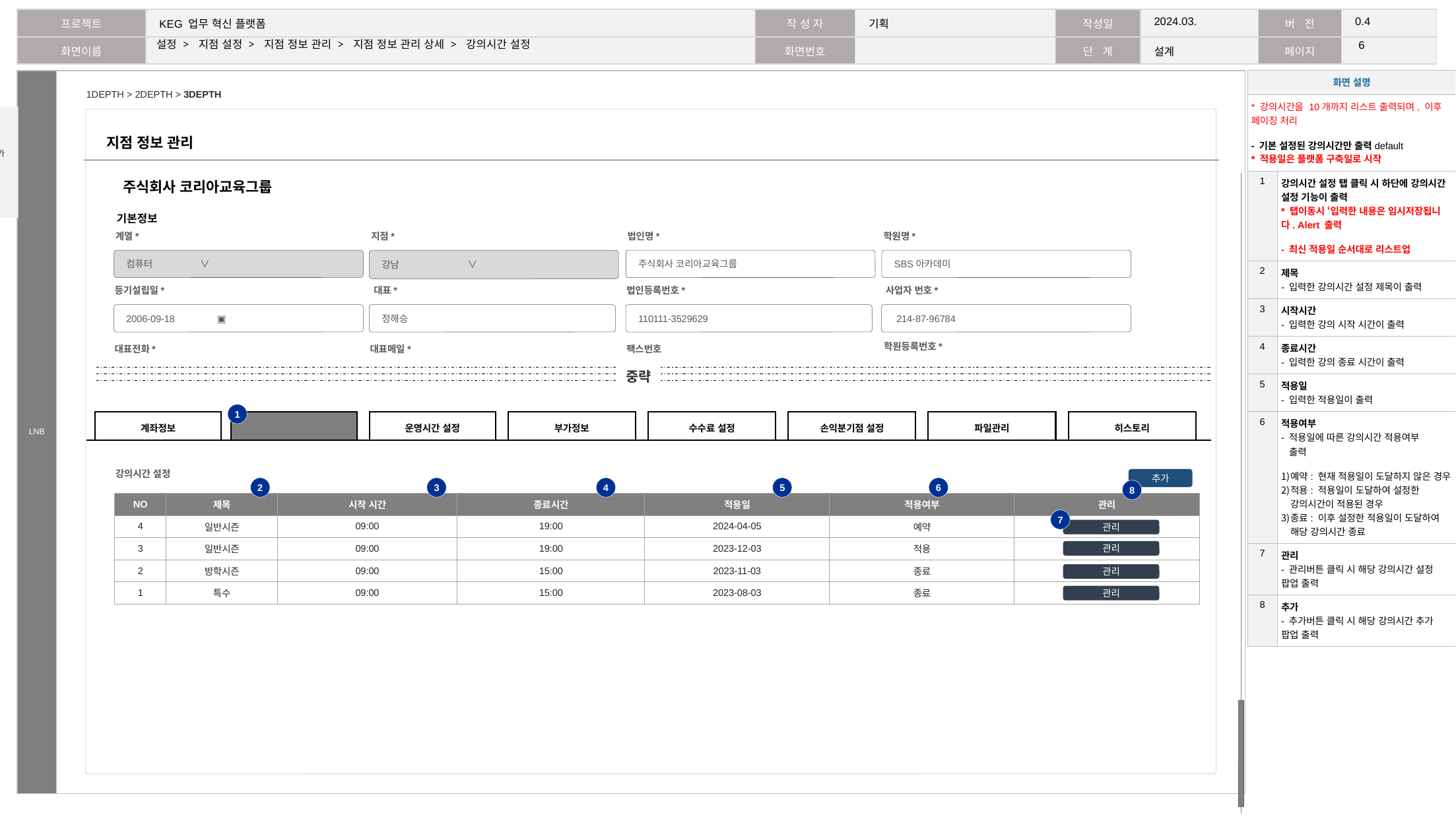

6

# 설정 > 지점 설정 > 지점 정보 관리 > 지점 정보 관리 상세 > 강의시간 설정
| 화면 설명 |  |
| --- | --- |
| \* 강의시간을 10개까지 리스트 출력되며, 이후 페이징 처리 - 기본 설정된 강의시간만 출력default \* 적용일은 플랫폼 구축일로 시작 |  |
| 1 | 강의시간 설정 탭 클릭 시 하단에 강의시간 설정 기능이 출력 \* 탭이동시 ‘입력한 내용은 임시저장됩니다. Alert 출력 - 최신 적용일 순서대로 리스트업 |
| 2 | 제목 - 입력한 강의시간 설정 제목이 출력 |
| 3 | 시작시간 - 입력한 강의 시작 시간이 출력 |
| 4 | 종료시간 - 입력한 강의 종료 시간이 출력 |
| 5 | 적용일 - 입력한 적용일이 출력 |
| 6 | 적용여부 - 적용일에 따른 강의시간 적용여부 출력 예약: 현재 적용일이 도달하지 않은 경우 적용: 적용일이 도달하여 설정한 강의시간이 적용된 경우 종료: 이후 설정한 적용일이 도달하여 해당 강의시간 종료 |
| 7 | 관리 - 관리버튼 클릭 시 해당 강의시간 설정 팝업 출력 |
| 8 | 추가 - 추가버튼 클릭 시 해당 강의시간 추가 팝업 출력 |
V0.3-240320
지점정보 관리 상세
- 목록 디스크립션 추가
지점 정보 관리
주식회사 코리아교육그룹
기본정보
계열*
지점*
법인명*
학원명*
컴퓨터                  ∨
강남                          ∨
주식회사 코리아교육그룹
SBS아카데미
등기설립일*
대표*
법인등록번호*
사업자 번호*
2006-09-18                ▣
정해승
110111-3529629
 214-87-96784
학원등록번호*
대표전화*
대표메일*
팩스번호
중략
1
계좌정보
강의시간 설정
운영시간 설정
부가정보
수수료 설정
손익분기점 설정
파일관리
히스토리
강의시간 설정
추가
2
3
4
5
6
8
| NO | 제목 | 시작 시간 | 종료시간 | 적용일 | 적용여부 | 관리 |
| --- | --- | --- | --- | --- | --- | --- |
| 4 | 일반시즌 | 09:00 | 19:00 | 2024-04-05 | 예약 |  |
| 3 | 일반시즌 | 09:00 | 19:00 | 2023-12-03 | 적용 |  |
| 2 | 방학시즌 | 09:00 | 15:00 | 2023-11-03 | 종료 |  |
| 1 | 특수 | 09:00 | 15:00 | 2023-08-03 | 종료 |  |
7
관리
관리
관리
관리